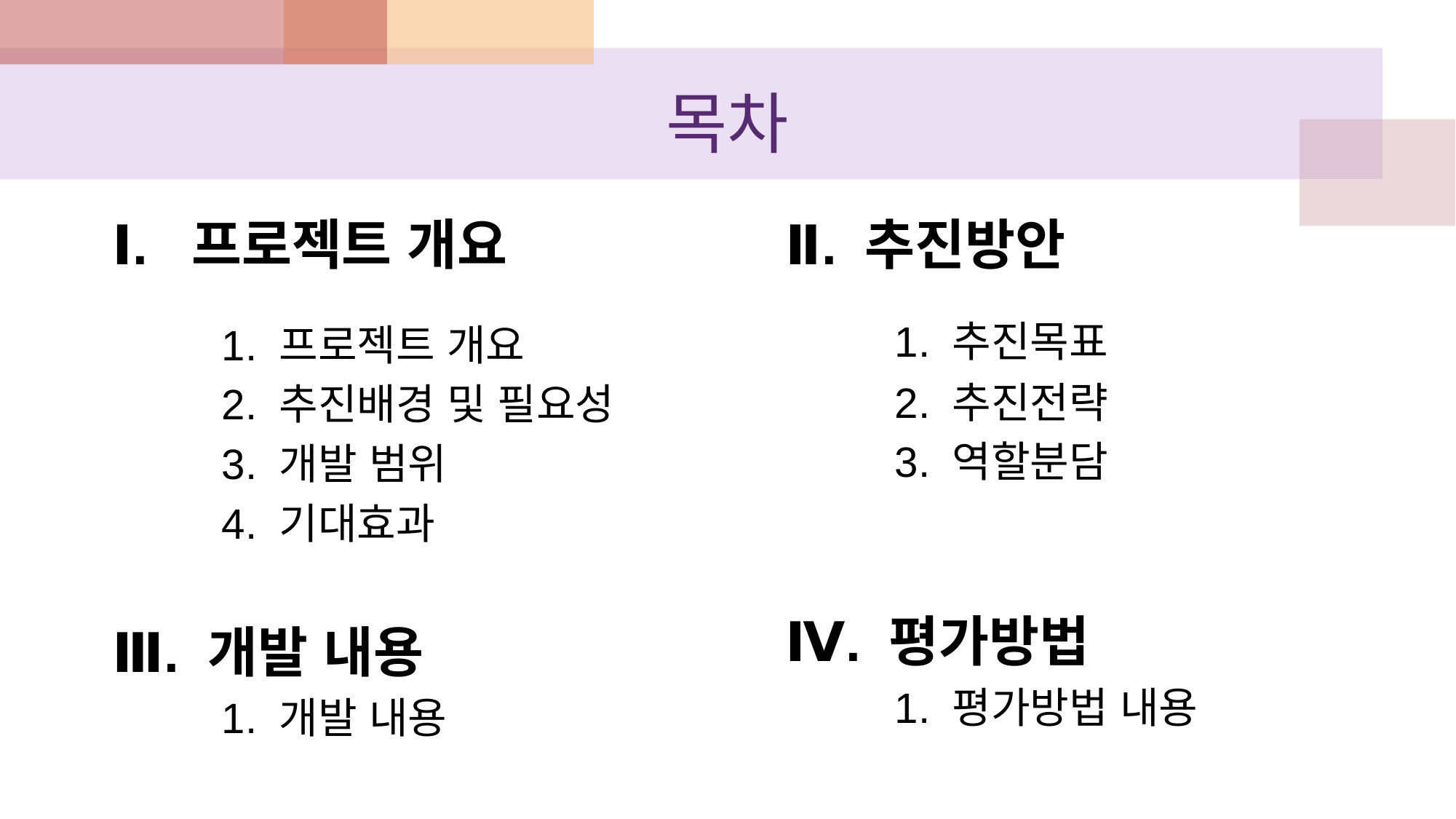

# 목차
Ⅰ.  프로젝트 개요

	1. 프로젝트 개요
	2. 추진배경 및 필요성
	3. 개발 범위
	4. 기대효과

Ⅲ. 개발 내용
	1. 개발 내용

Ⅱ. 추진방안

	1. 추진목표
	2. 추진전략
	3. 역할분담

Ⅳ. 평가방법
	1. 평가방법 내용